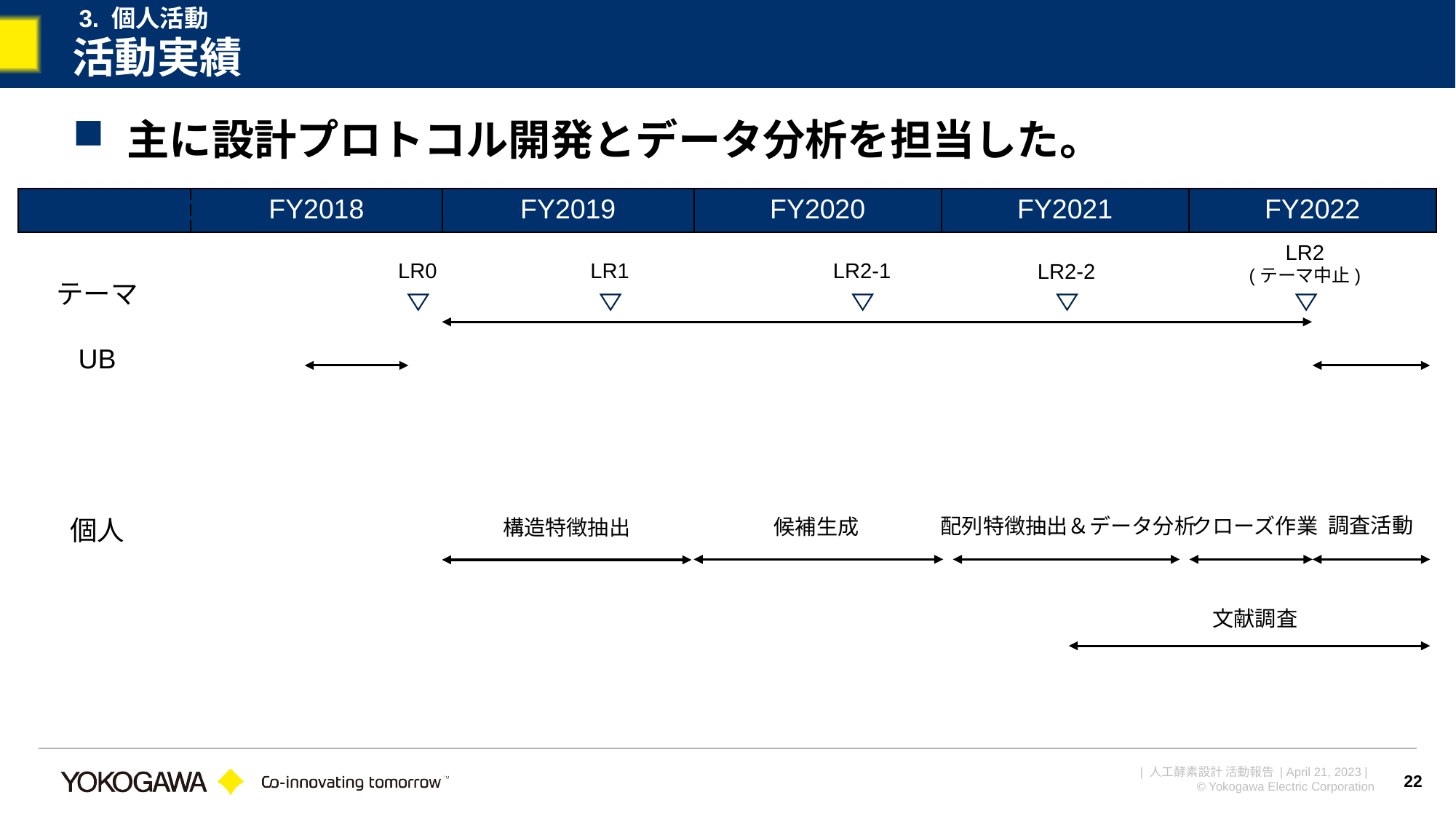

3. 個人活動
# 活動実績
主に設計プロトコル開発とデータ分析を担当した。
|  | FY2018 | FY2019 | FY2020 | FY2021 | FY2022 |
| --- | --- | --- | --- | --- | --- |
LR2
(テーマ中止)
LR0
LR1
LR2-1
LR2-2
テーマ

UB
調査活動
配列特徴抽出＆データ分析
クローズ作業
個人
候補生成
構造特徴抽出
文献調査
22